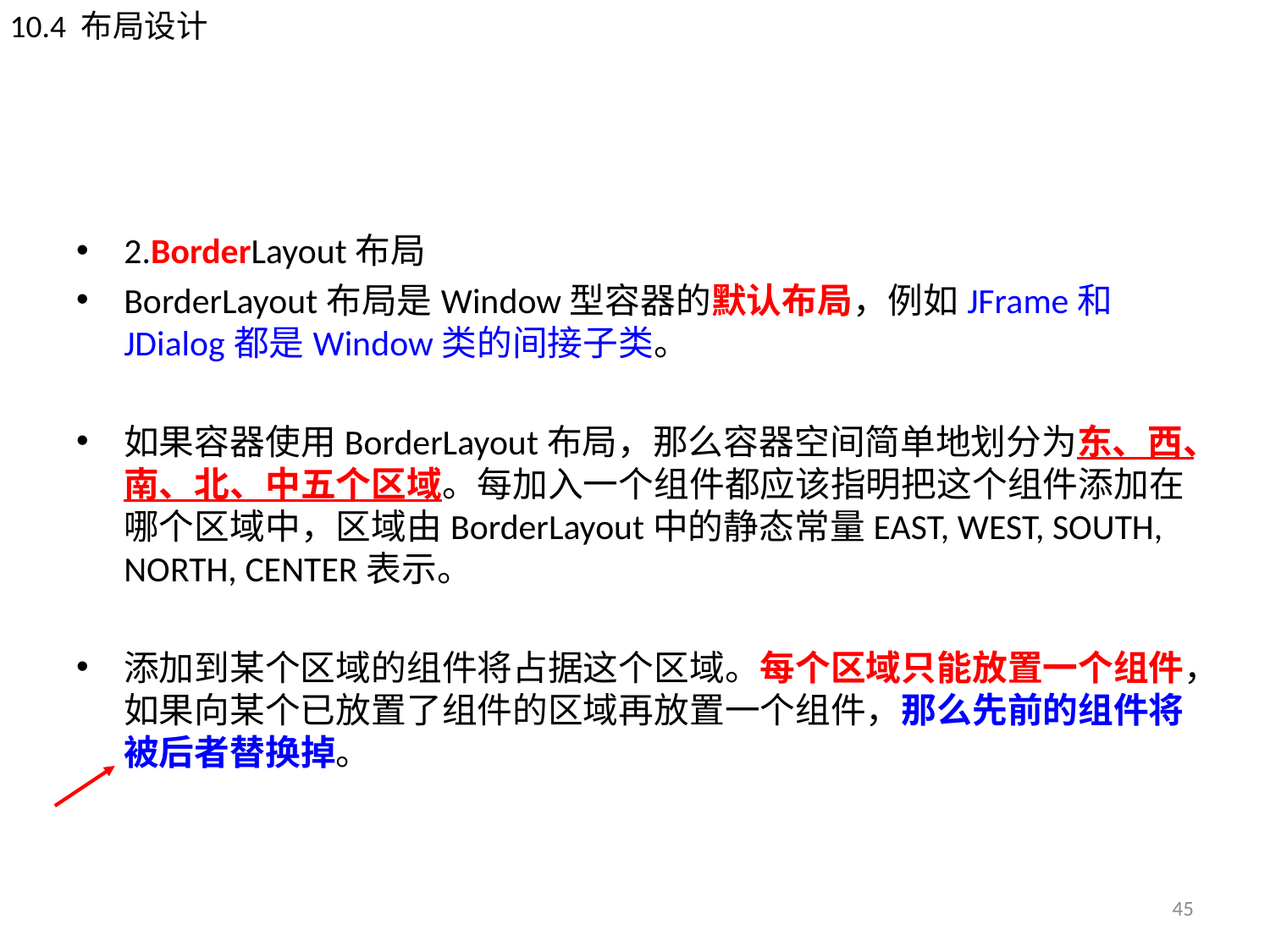

10.4 布局设计
#
2.BorderLayout布局
BorderLayout布局是Window型容器的默认布局，例如JFrame和JDialog都是Window类的间接子类。

如果容器使用BorderLayout布局，那么容器空间简单地划分为东、西、南、北、中五个区域。每加入一个组件都应该指明把这个组件添加在哪个区域中，区域由BorderLayout中的静态常量EAST, WEST, SOUTH, NORTH, CENTER表示。

添加到某个区域的组件将占据这个区域。每个区域只能放置一个组件，如果向某个已放置了组件的区域再放置一个组件，那么先前的组件将被后者替换掉。
45